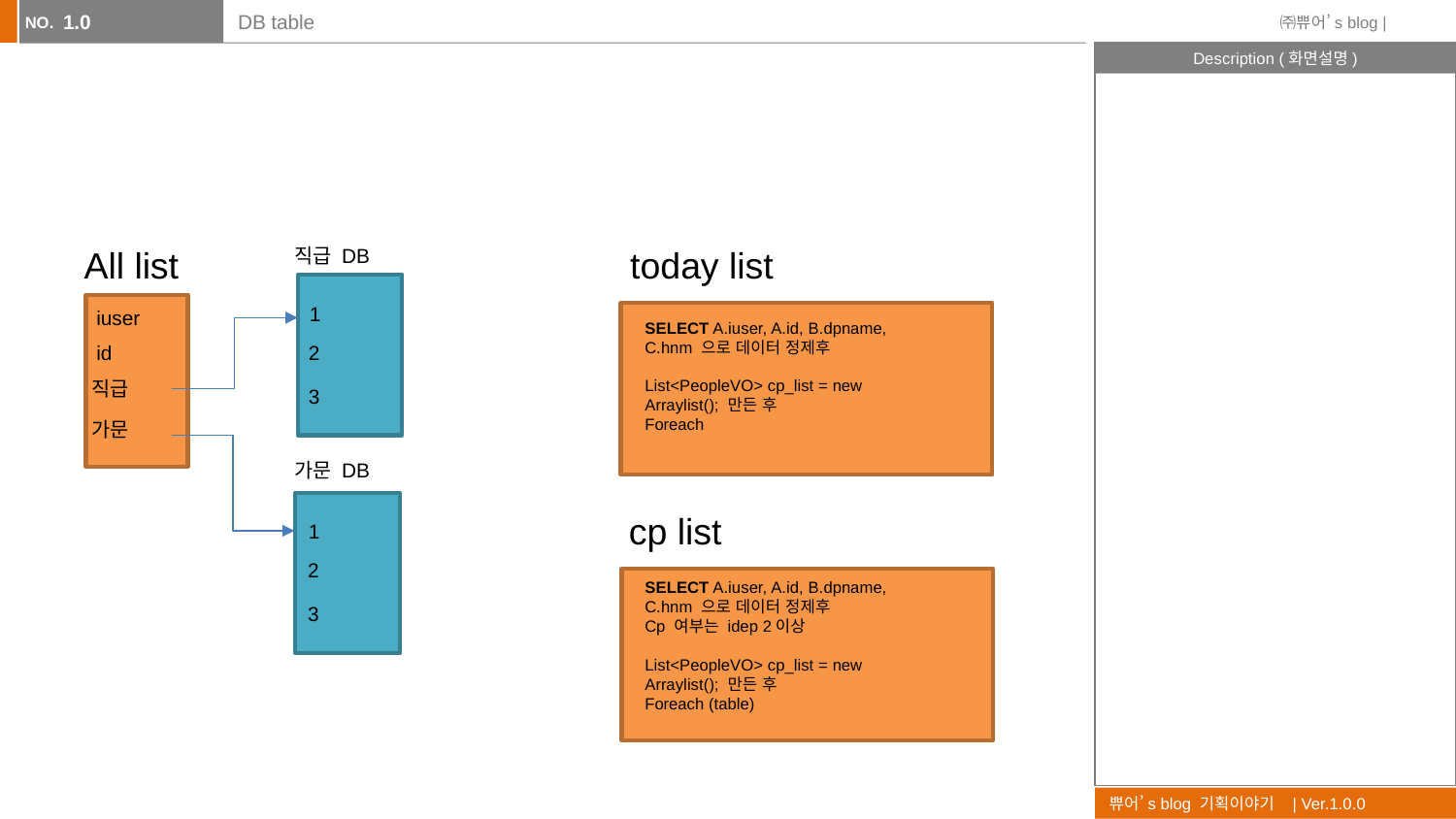

1.0
# DB table

All list
직급 DB
today list

1

iuser

SELECT A.iuser, A.id, B.dpname, C.hnm 으로 데이터 정제후

List<PeopleVO> cp_list = new Arraylist(); 만든 후
Foreach
id
2
직급
3
가문
가문 DB

cp list
1
2

SELECT A.iuser, A.id, B.dpname, C.hnm 으로 데이터 정제후
Cp 여부는 idep 2이상

List<PeopleVO> cp_list = new Arraylist(); 만든 후
Foreach (table)

3